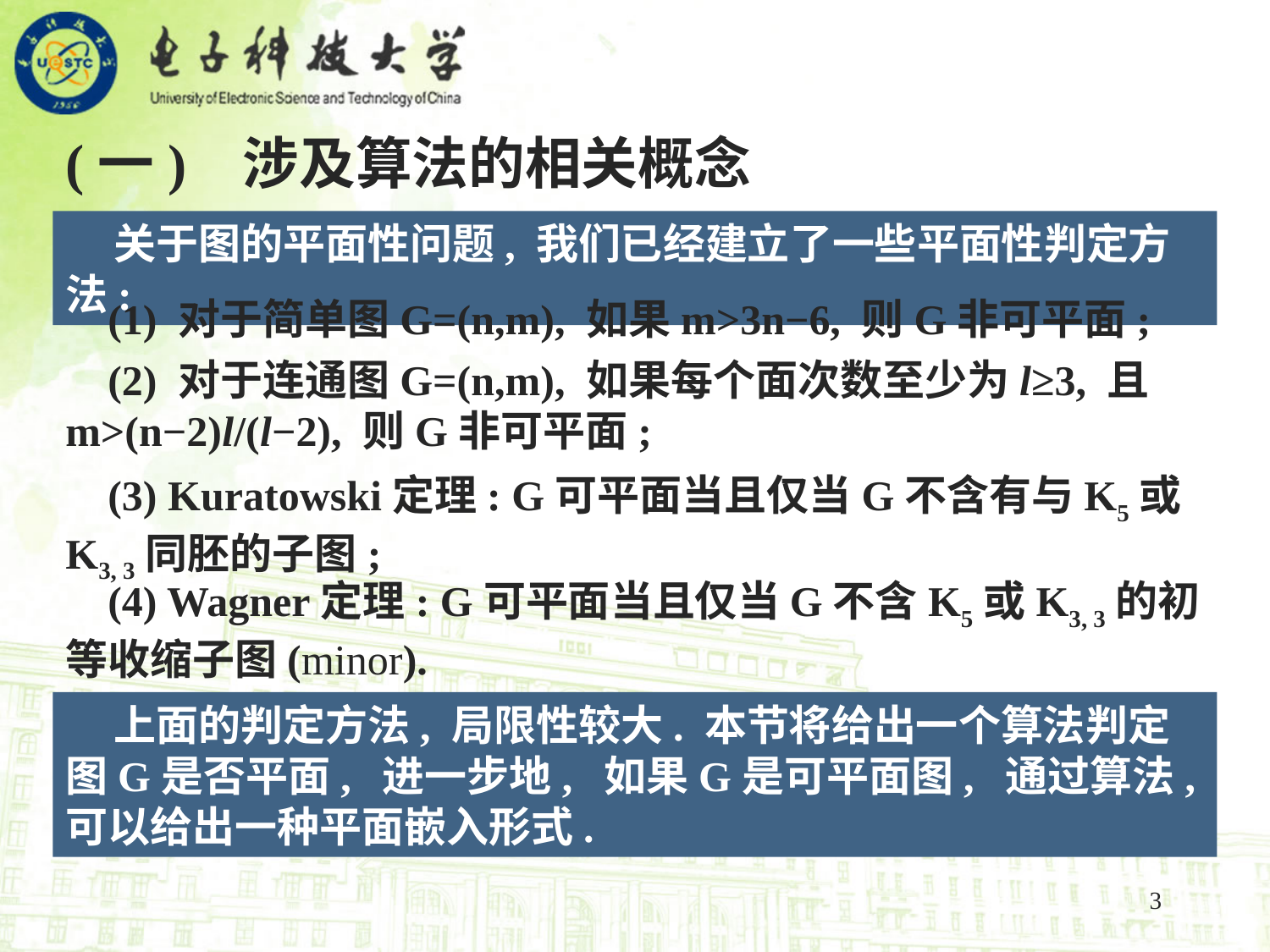

(一)   涉及算法的相关概念
    关于图的平面性问题, 我们已经建立了一些平面性判定方法:
    (1) 对于简单图G=(n,m), 如果m>3n−6, 则G非可平面;
    (2) 对于连通图G=(n,m), 如果每个面次数至少为l≥3, 且m>(n−2)l/(l−2), 则G非可平面;
    (3) Kuratowski定理: G可平面当且仅当G不含有与K5或K3, 3同胚的子图;
    (4) Wagner定理: G可平面当且仅当G不含K5或K3, 3的初等收缩子图(minor).
    上面的判定方法, 局限性较大. 本节将给出一个算法判定图G是否平面,  进一步地,  如果G是可平面图,  通过算法, 可以给出一种平面嵌入形式.
3